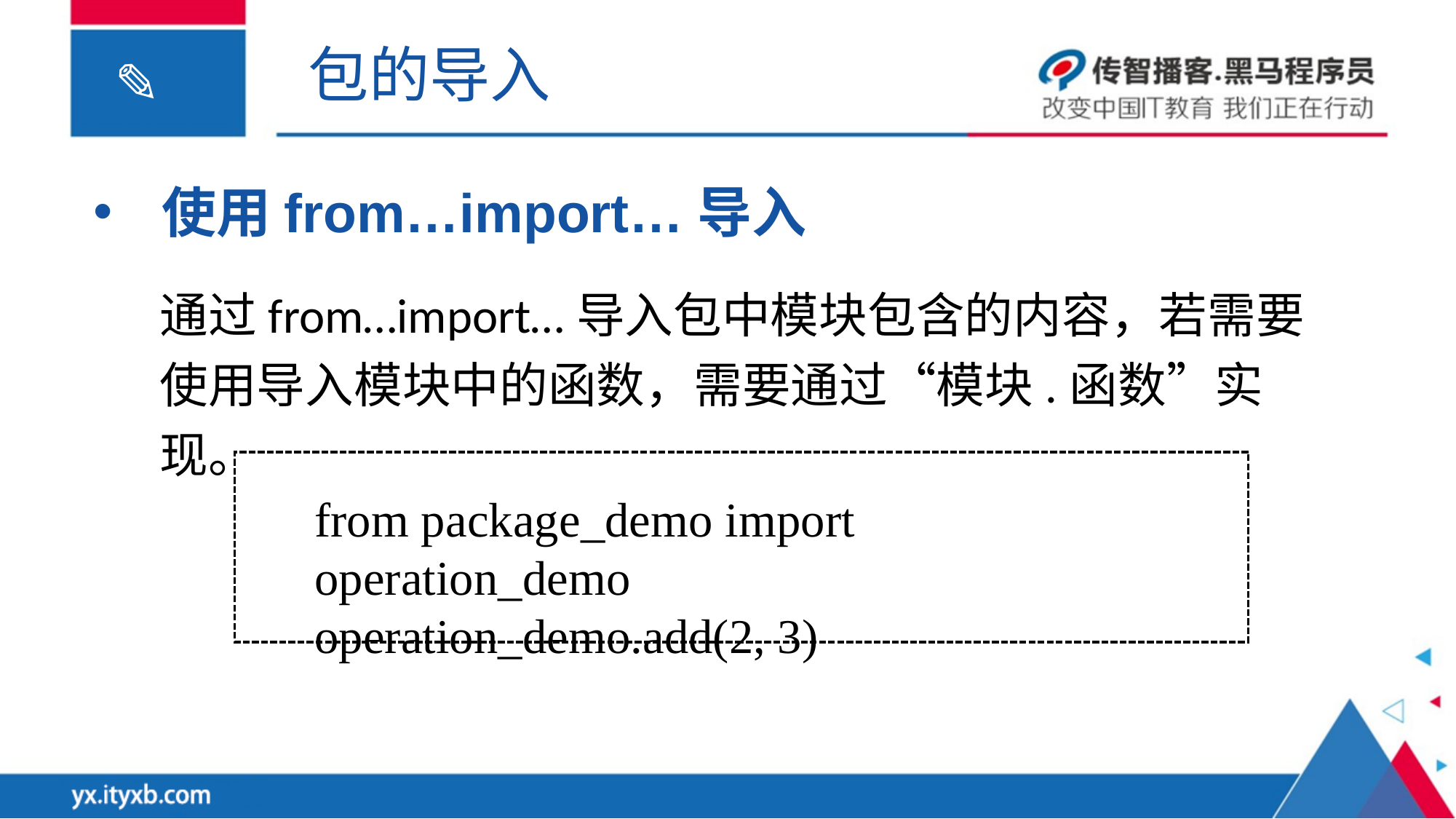

包的导入
使用from…import…导入
通过from…import…导入包中模块包含的内容，若需要使用导入模块中的函数，需要通过“模块.函数”实现。

from package_demo import operation_demo
operation_demo.add(2, 3)